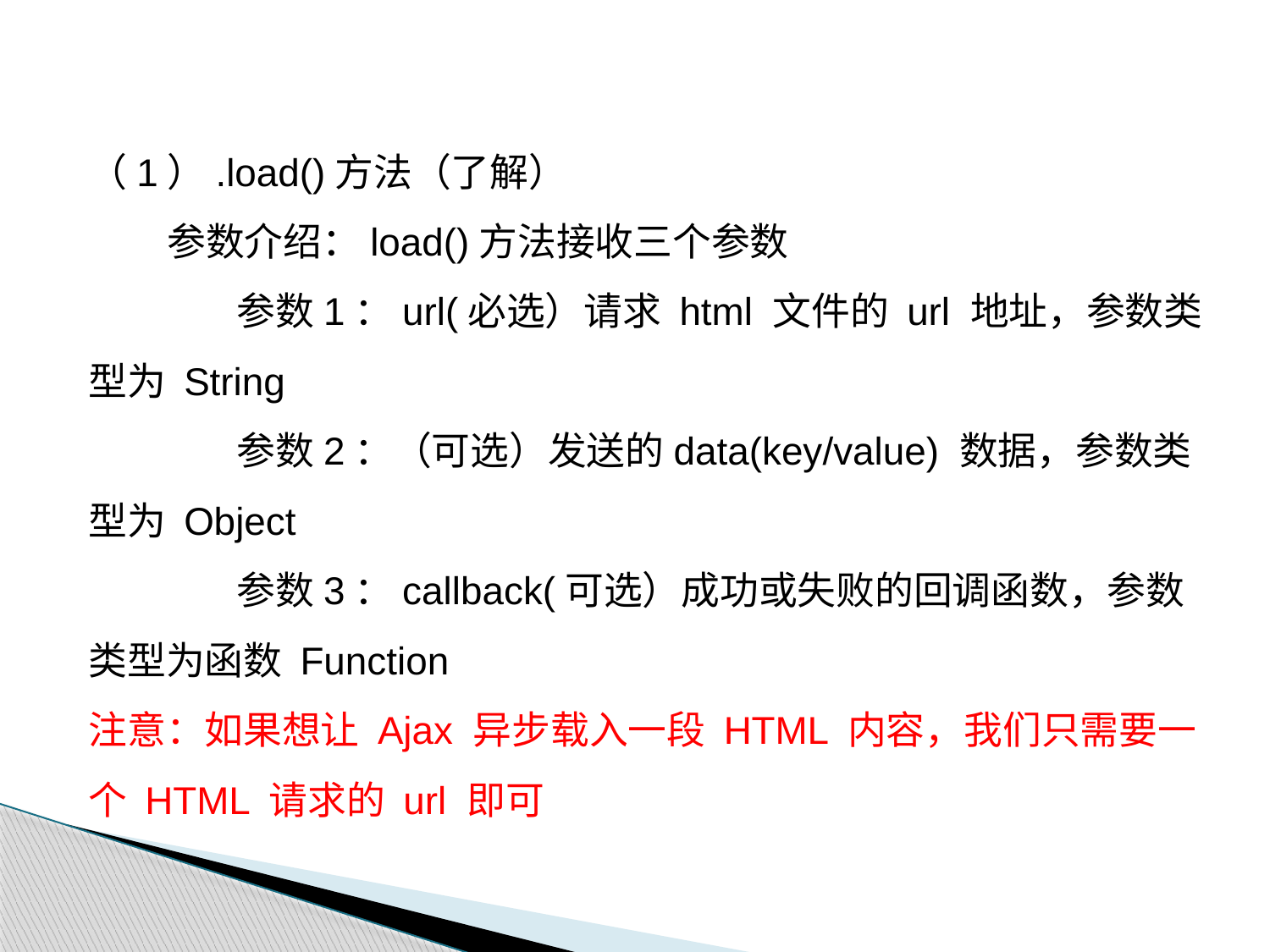

（1）.load()方法（了解）
        参数介绍：load()方法接收三个参数
                参数1：url(必选）请求 html 文件的 url 地址，参数类型为 String
                参数2：（可选）发送的data(key/value) 数据，参数类型为 Object
                参数3：callback(可选）成功或失败的回调函数，参数类型为函数 Function
注意：如果想让 Ajax 异步载入一段 HTML 内容，我们只需要一个 HTML 请求的 url 即可